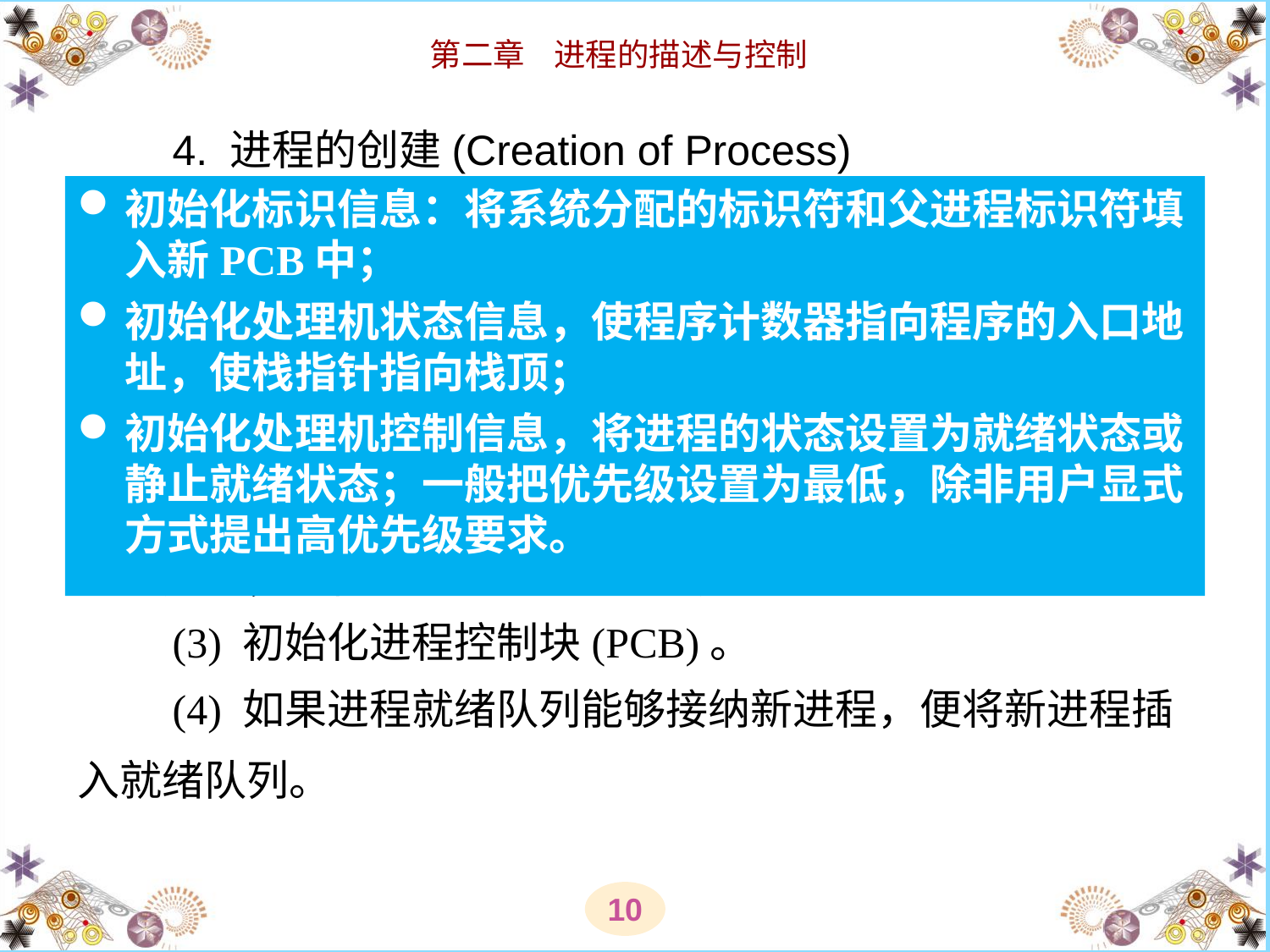

# 4. 进程的创建(Creation of Process) 　　每当系统中出现了创建新进程的请求后，OS便调用进程创建原语Creat按下述步骤创建一个新进程：
初始化标识信息：将系统分配的标识符和父进程标识符填入新PCB中；
初始化处理机状态信息，使程序计数器指向程序的入口地址，使栈指针指向栈顶；
初始化处理机控制信息，将进程的状态设置为就绪状态或静止就绪状态；一般把优先级设置为最低，除非用户显式方式提出高优先级要求。
　　(1) 申请空白PCB，为新进程申请获得唯一的数字标识符，并从PCB集合中索取一个空白PCB。
　　(2) 为新进程分配其运行所需的资源，包括各种物理和逻辑资源，如内存、文件、I/O设备和CPU时间等。
　　(3) 初始化进程控制块(PCB)。
　　(4) 如果进程就绪队列能够接纳新进程，便将新进程插入就绪队列。